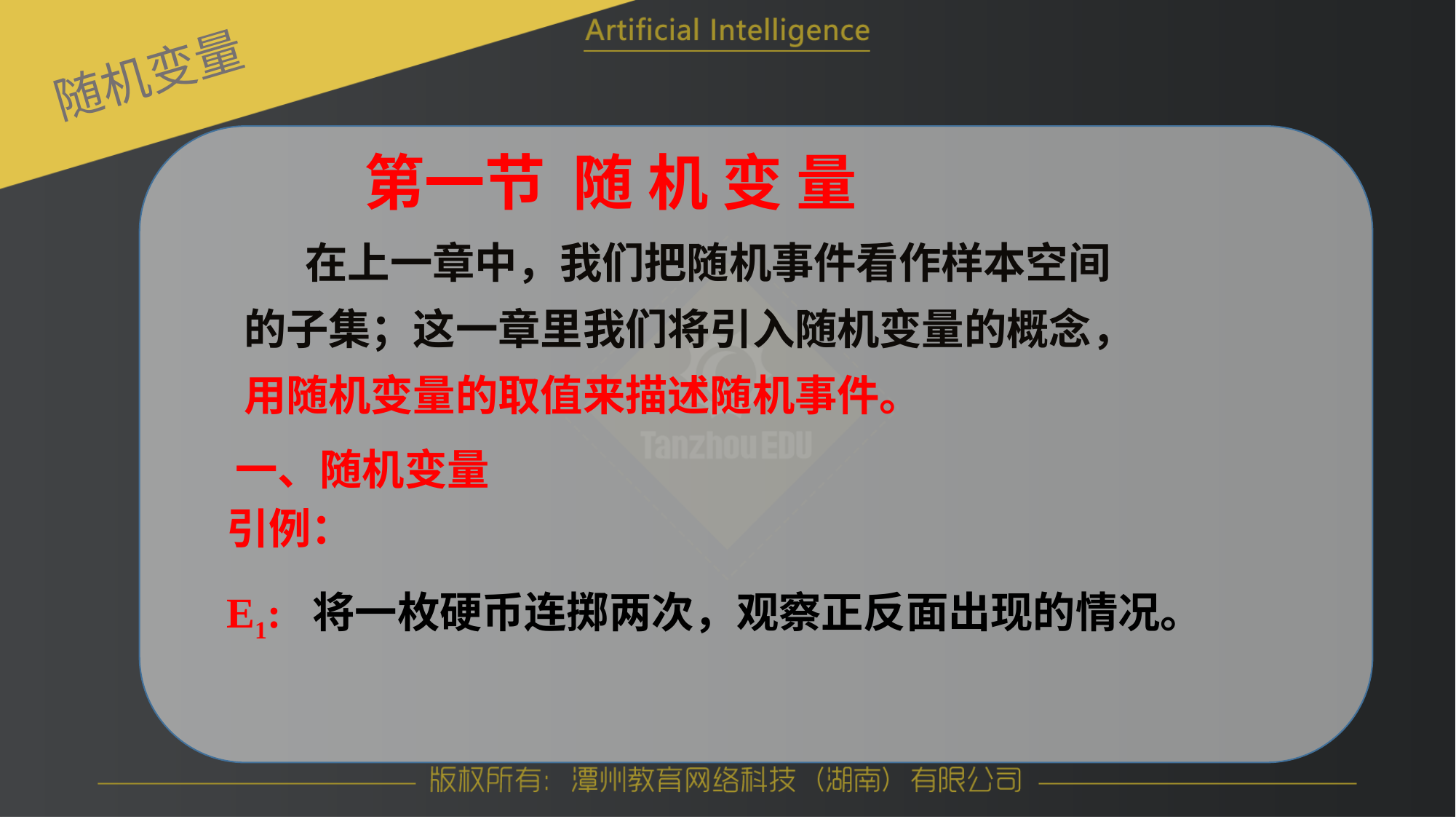

随机变量

第一节  随 机 变 量
　  在上一章中，我们把随机事件看作样本空间的子集；这一章里我们将引入随机变量的概念，用随机变量的取值来描述随机事件。
一、随机变量
引例：
E1:  将一枚硬币连掷两次，观察正反面出现的情况。